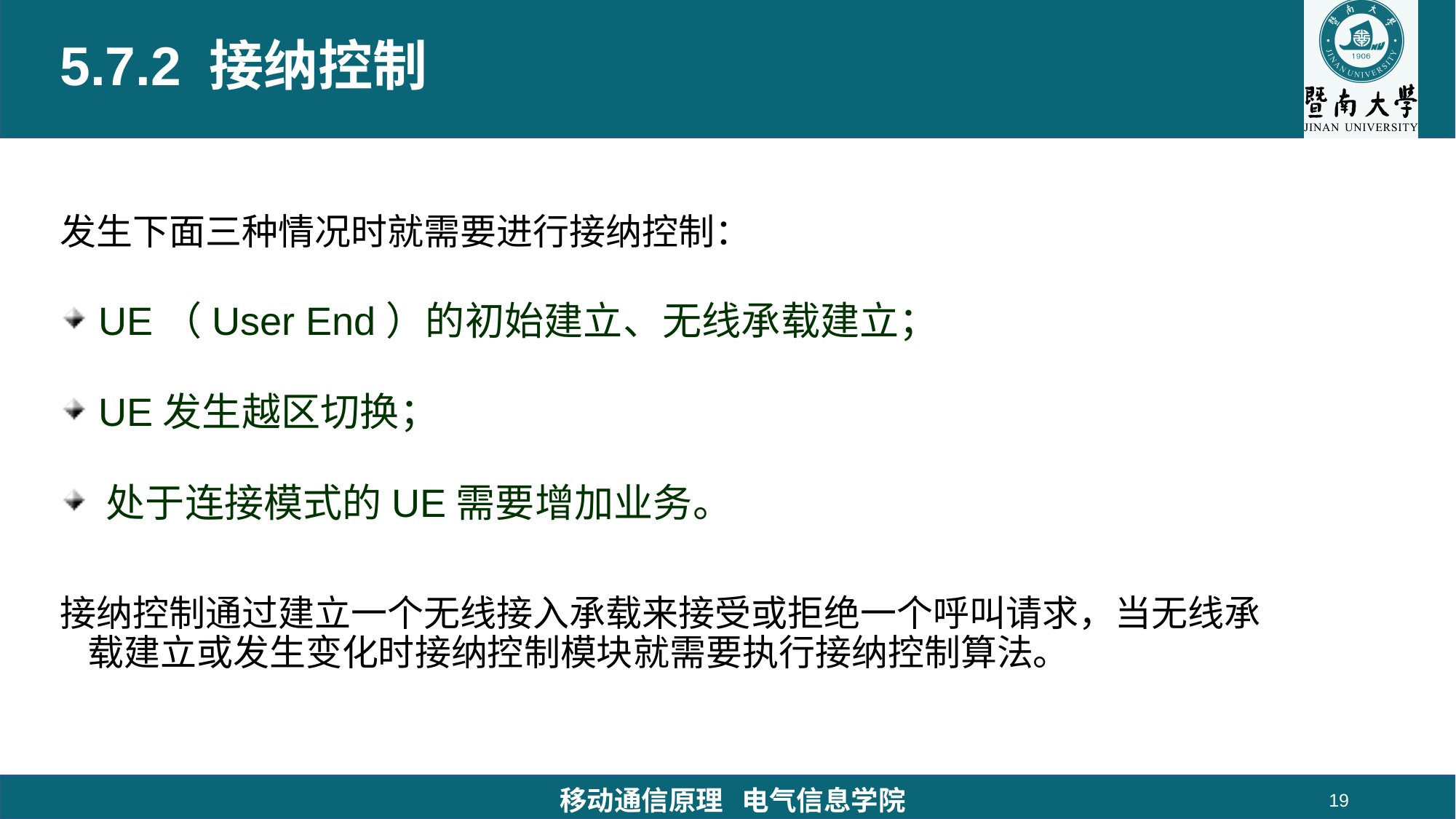

# 5.7.2 接纳控制
发生下面三种情况时就需要进行接纳控制：
 UE（User End）的初始建立、无线承载建立；
 UE发生越区切换；
 处于连接模式的UE需要增加业务。

接纳控制通过建立一个无线接入承载来接受或拒绝一个呼叫请求，当无线承载建立或发生变化时接纳控制模块就需要执行接纳控制算法。
移动通信原理   电气信息学院
19